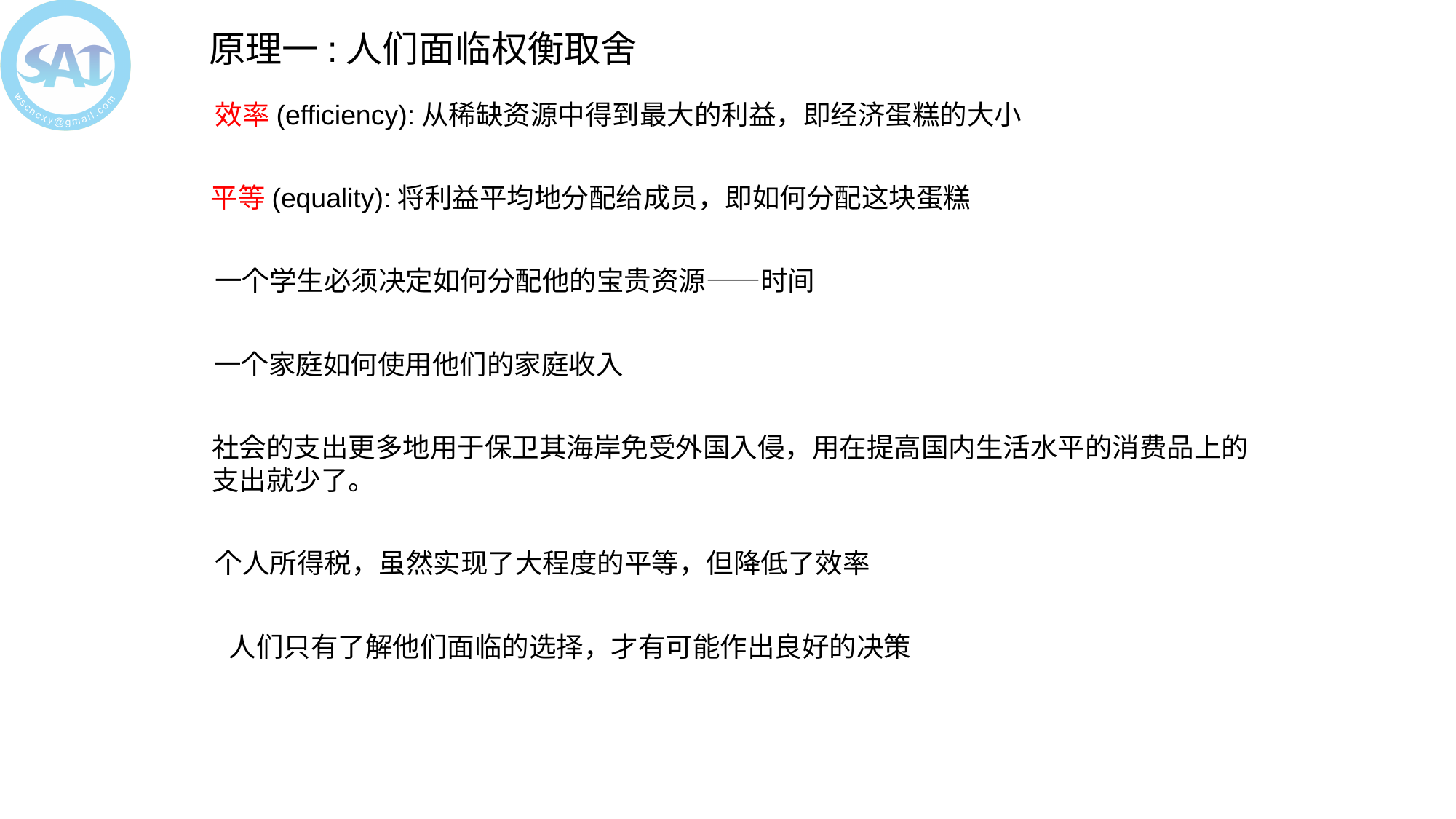

原理一:人们面临权衡取舍
效率(efficiency):从稀缺资源中得到最大的利益，即经济蛋糕的大小
平等(equality):将利益平均地分配给成员，即如何分配这块蛋糕
一个学生必须决定如何分配他的宝贵资源——时间
一个家庭如何使用他们的家庭收入
社会的支出更多地用于保卫其海岸免受外国入侵，用在提高国内生活水平的消费品上的支出就少了。
个人所得税，虽然实现了大程度的平等，但降低了效率
人们只有了解他们面临的选择，才有可能作出良好的决策